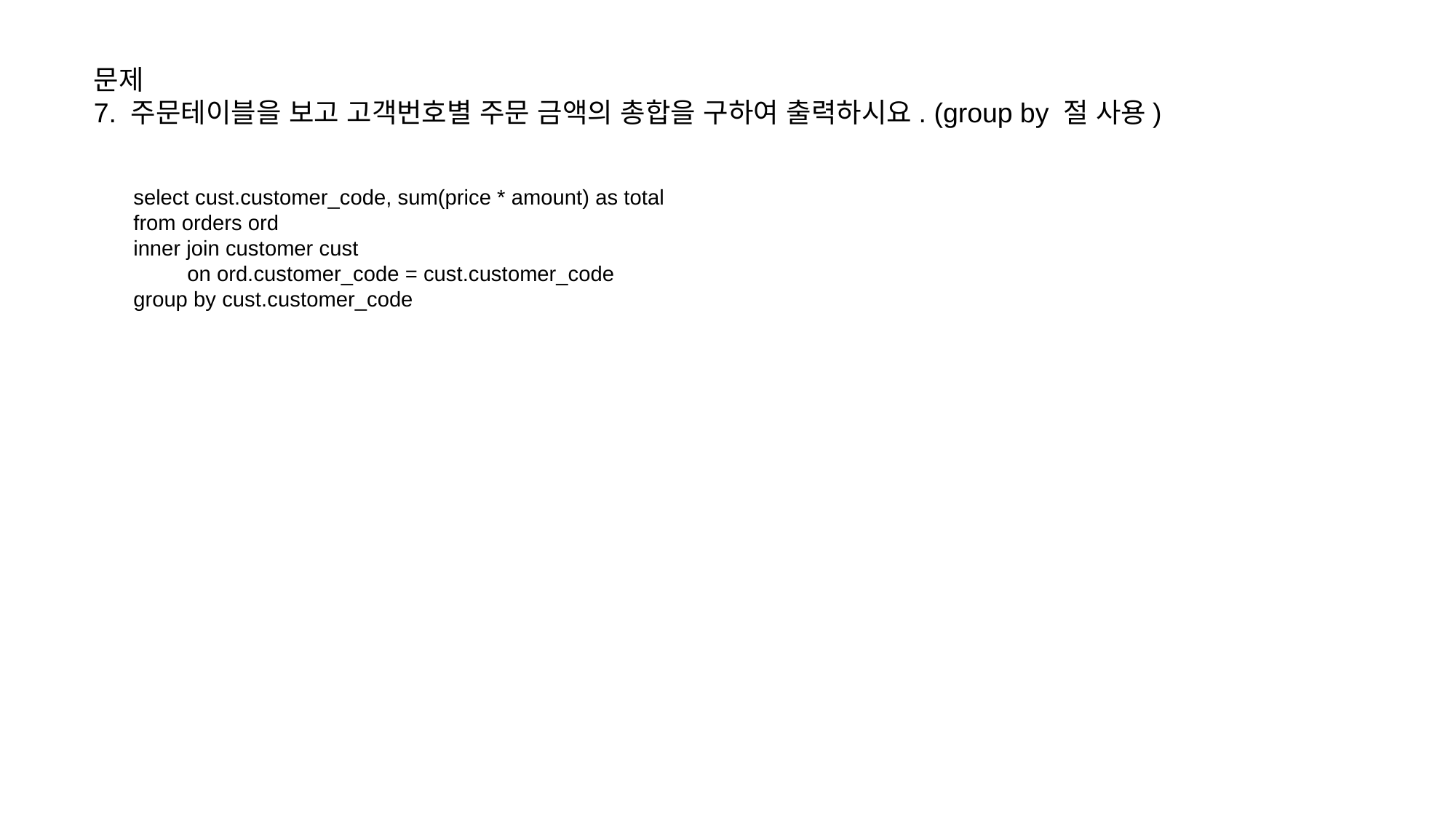

문제
7. 주문테이블을 보고 고객번호별 주문 금액의 총합을 구하여 출력하시요. (group by 절 사용)
select cust.customer_code, sum(price * amount) as total
from orders ord
inner join customer cust
         on ord.customer_code = cust.customer_code
group by cust.customer_code